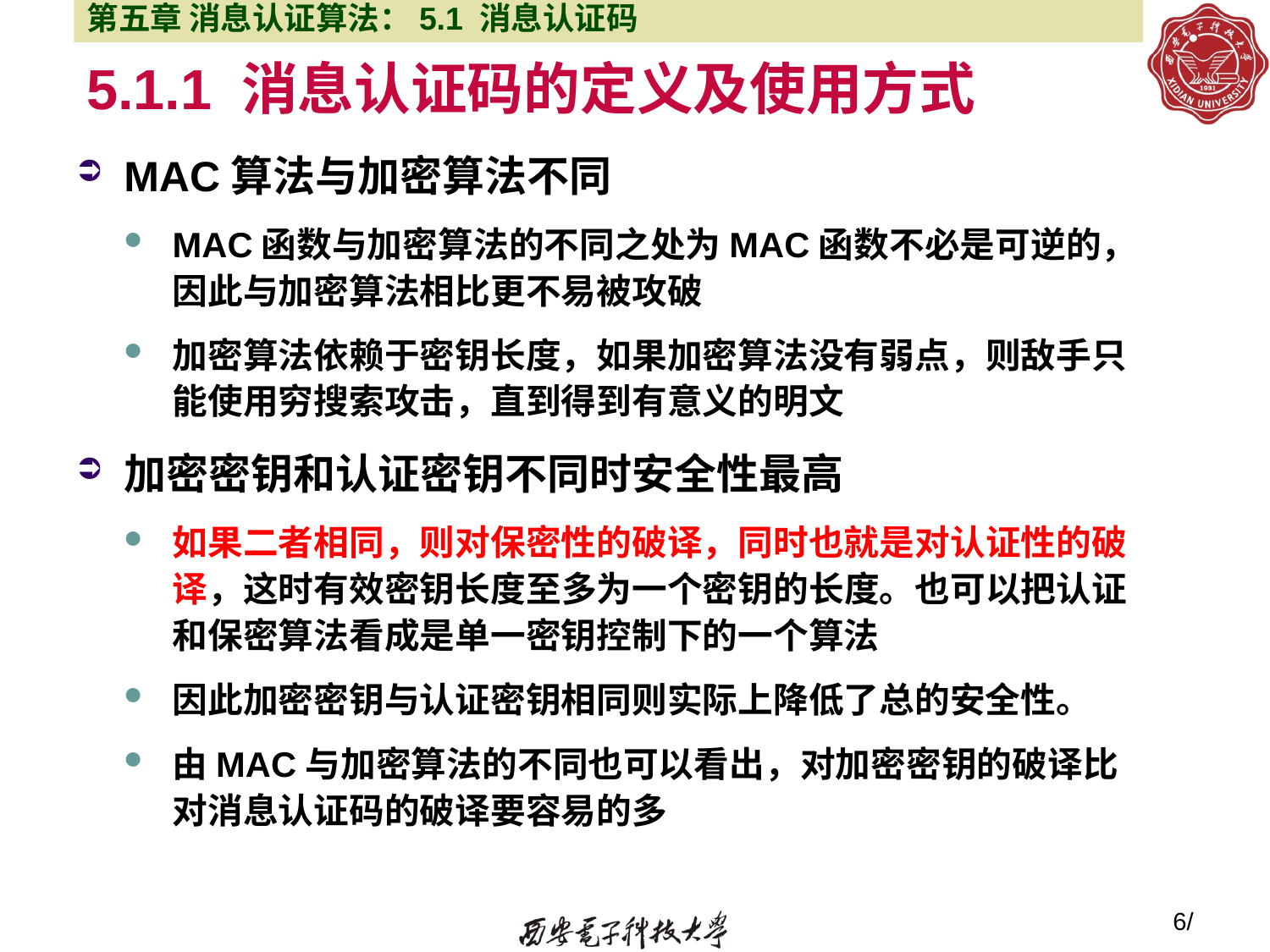

第五章 消息认证算法：5.1 消息认证码
# 5.1.1 消息认证码的定义及使用方式
MAC算法与加密算法不同
MAC函数与加密算法的不同之处为MAC函数不必是可逆的，因此与加密算法相比更不易被攻破
加密算法依赖于密钥长度，如果加密算法没有弱点，则敌手只能使用穷搜索攻击，直到得到有意义的明文
加密密钥和认证密钥不同时安全性最高
如果二者相同，则对保密性的破译，同时也就是对认证性的破译，这时有效密钥长度至多为一个密钥的长度。也可以把认证和保密算法看成是单一密钥控制下的一个算法
因此加密密钥与认证密钥相同则实际上降低了总的安全性。
由MAC与加密算法的不同也可以看出，对加密密钥的破译比对消息认证码的破译要容易的多
6/